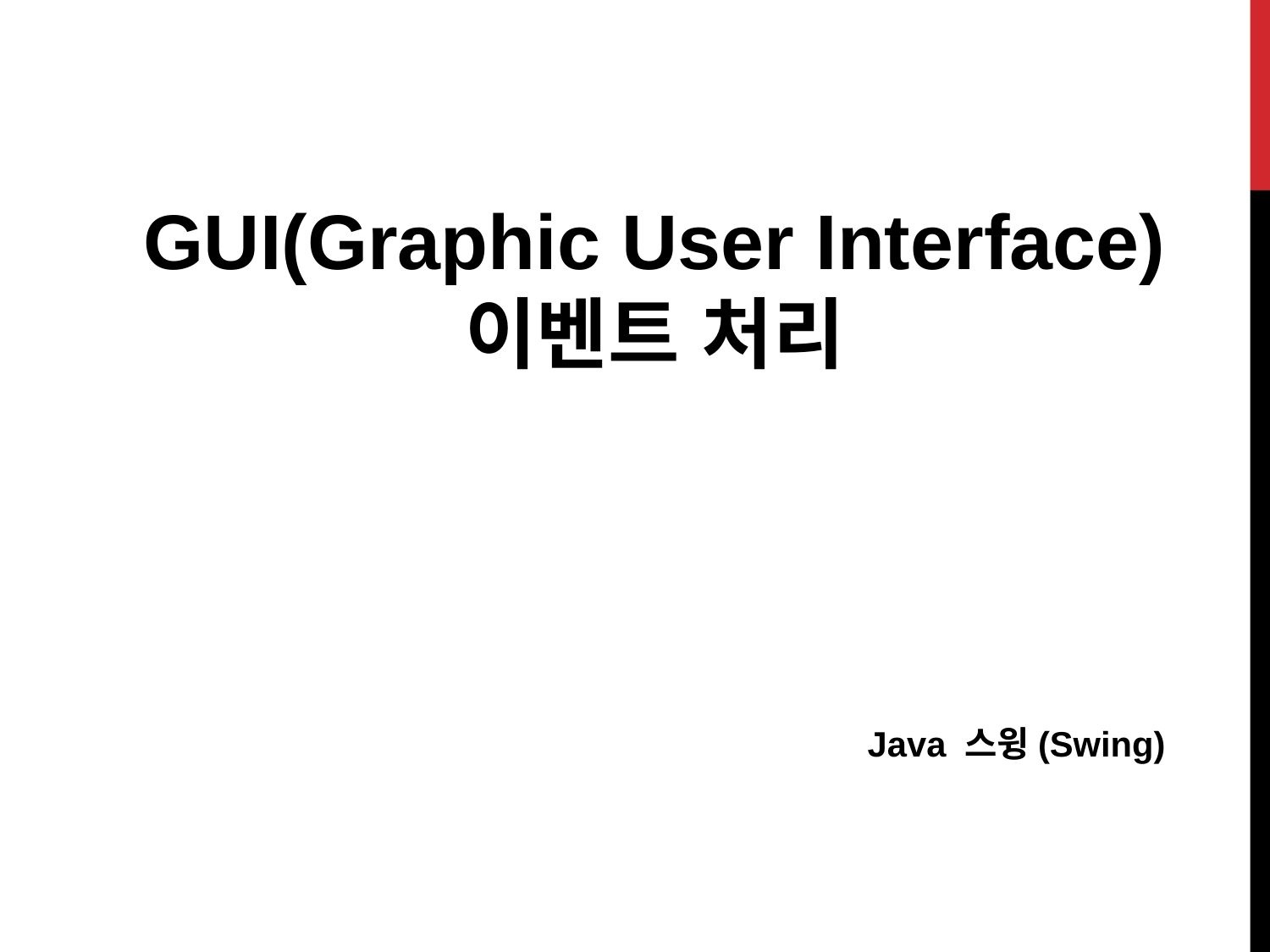

GUI(Graphic User Interface)
이벤트 처리
Java 스윙(Swing)